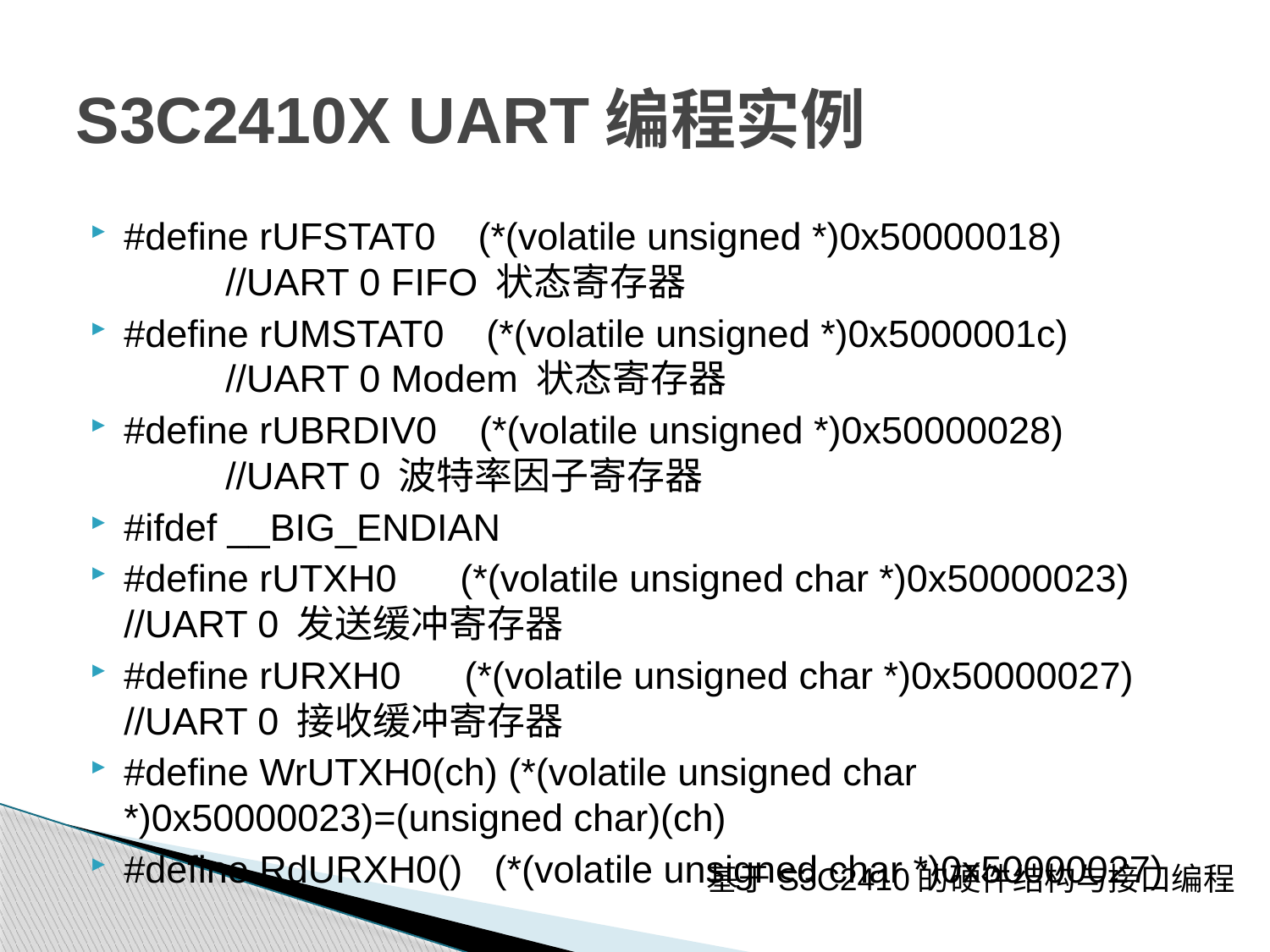

# S3C2410X UART编程实例
#define rUFSTAT0    (*(volatile unsigned *)0x50000018) 		//UART 0 FIFO 状态寄存器
#define rUMSTAT0    (*(volatile unsigned *)0x5000001c) 		//UART 0 Modem 状态寄存器
#define rUBRDIV0    (*(volatile unsigned *)0x50000028) 		//UART 0 波特率因子寄存器
#ifdef __BIG_ENDIAN
#define rUTXH0      (*(volatile unsigned char *)0x50000023)	//UART 0 发送缓冲寄存器
#define rURXH0      (*(volatile unsigned char *)0x50000027)	//UART 0 接收缓冲寄存器
#define WrUTXH0(ch) (*(volatile unsigned char *)0x50000023)=(unsigned char)(ch)
#define RdURXH0()   (*(volatile unsigned char *)0x50000027)

基于S3C2410的硬件结构与接口编程